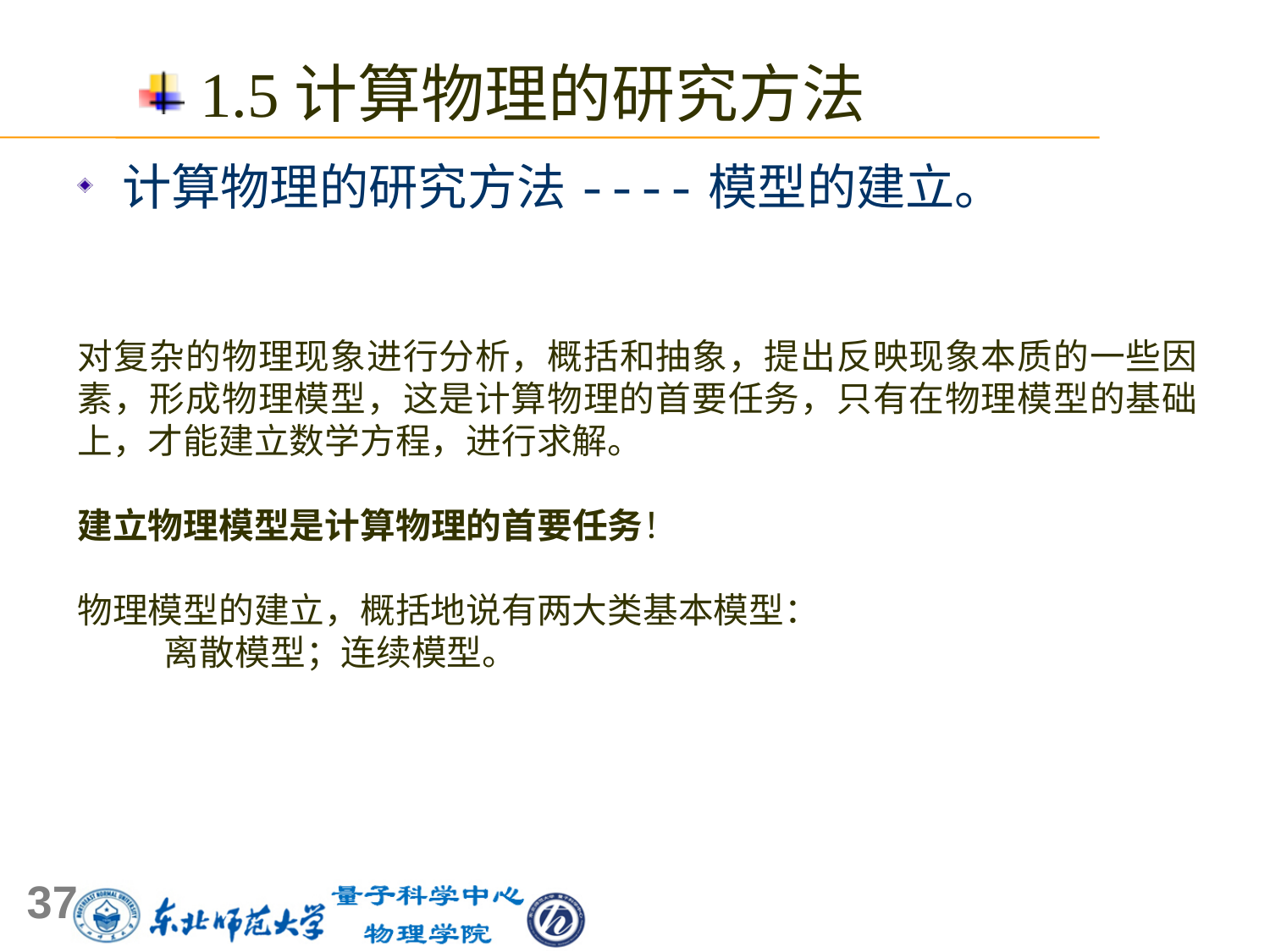

1.5计算物理的研究方法

 计算物理的研究方法----模型的建立。
对复杂的物理现象进行分析，概括和抽象，提出反映现象本质的一些因素，形成物理模型，这是计算物理的首要任务，只有在物理模型的基础上，才能建立数学方程，进行求解。

建立物理模型是计算物理的首要任务！

物理模型的建立，概括地说有两大类基本模型：
          离散模型；连续模型。
37